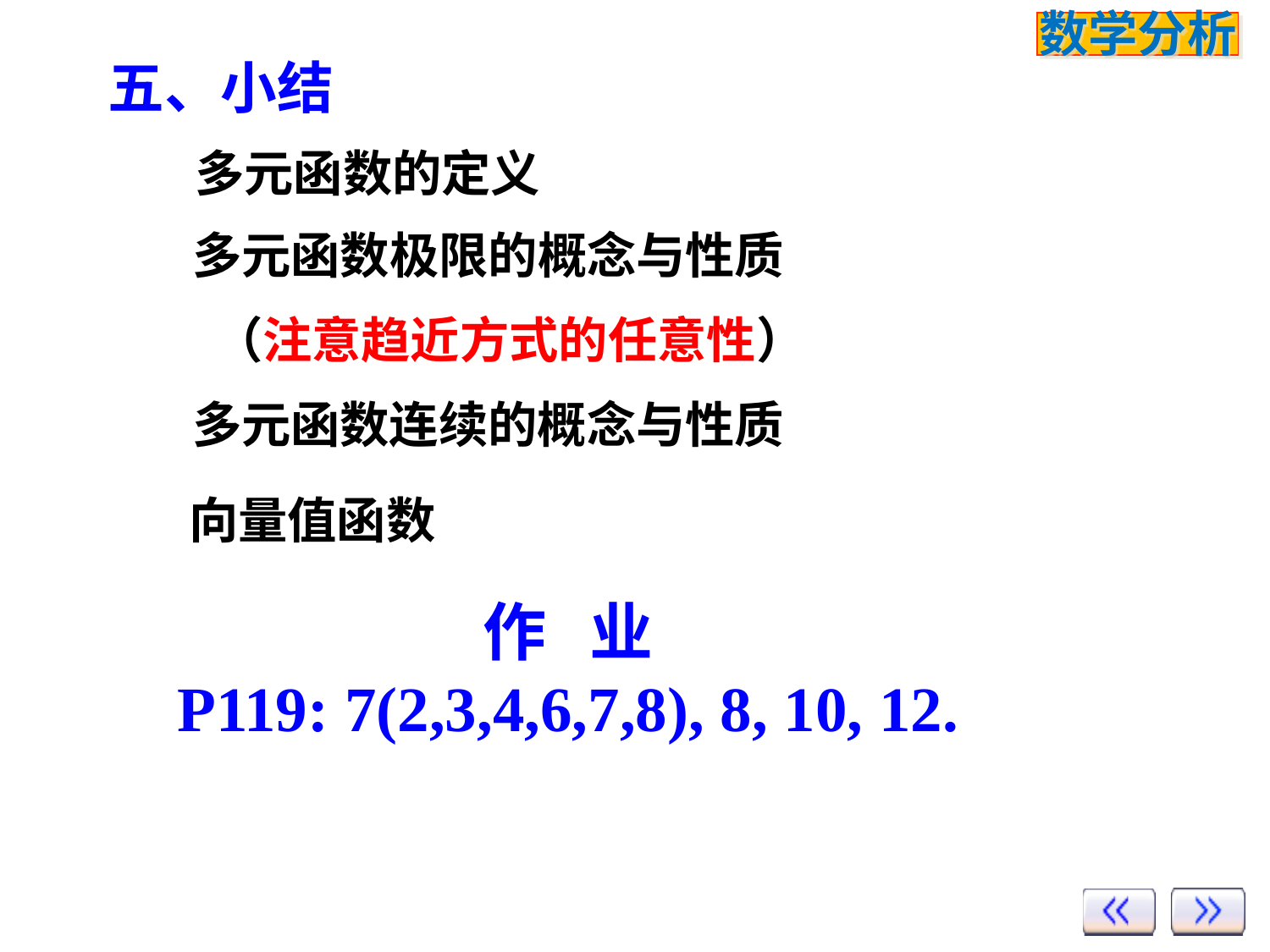

# 五、小结
多元函数的定义
多元函数极限的概念与性质
（注意趋近方式的任意性）
多元函数连续的概念与性质
向量值函数
作   业
P119: 7(2,3,4,6,7,8), 8, 10, 12.